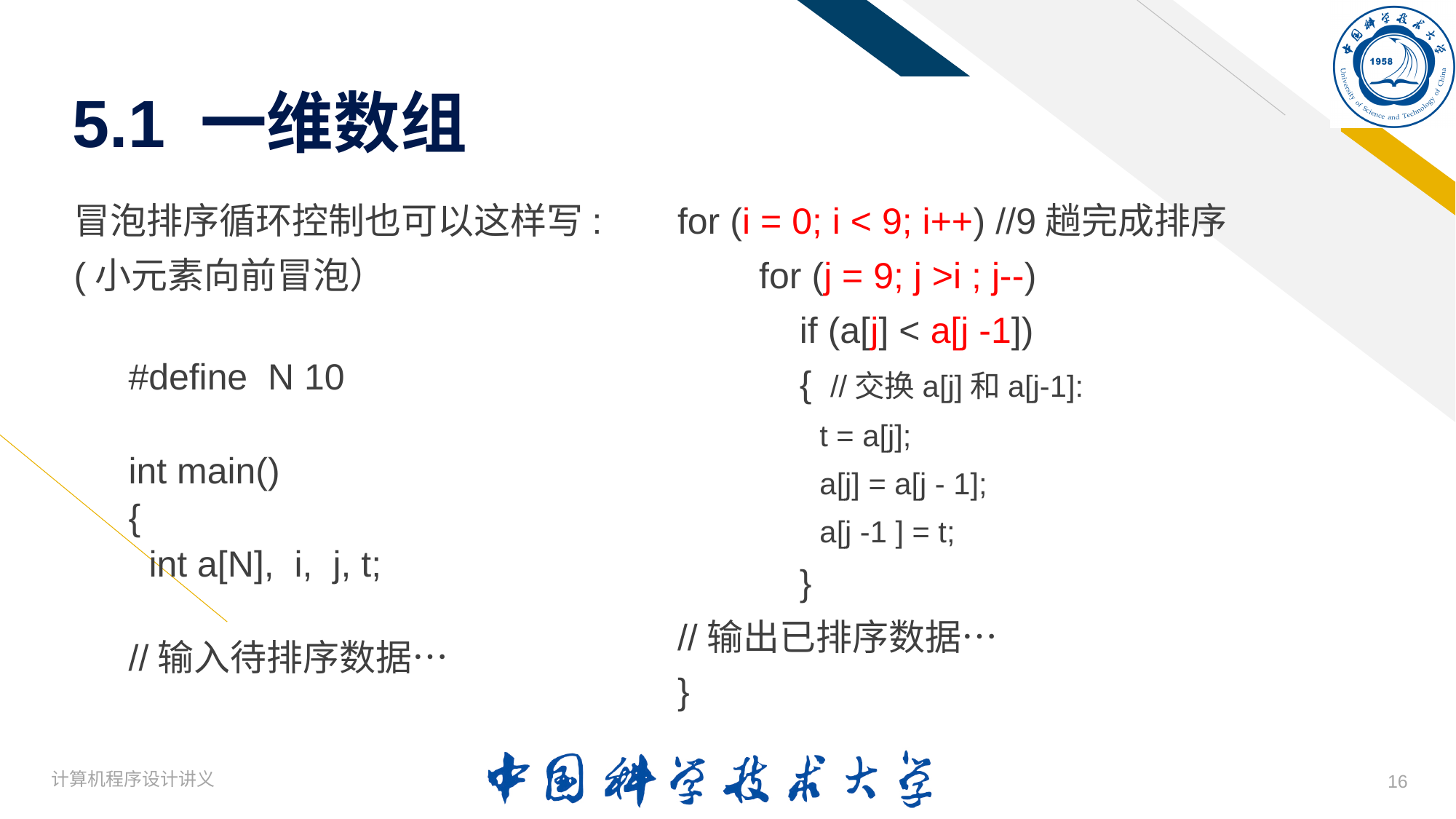

# 5.1 一维数组
冒泡排序循环控制也可以这样写:
(小元素向前冒泡）

#define  N 10

int main()
{
  int a[N],  i,  j, t;

//输入待排序数据…

for (i = 0; i < 9; i++) //9趟完成排序
        for (j = 9; j >i ; j--)
            if (a[j] < a[j -1])
            {  //交换a[j]和a[j-1]:
                 t = a[j];
                 a[j] = a[j - 1];
                 a[j -1 ] = t;
            }
//输出已排序数据…
}
计算机程序设计讲义
16